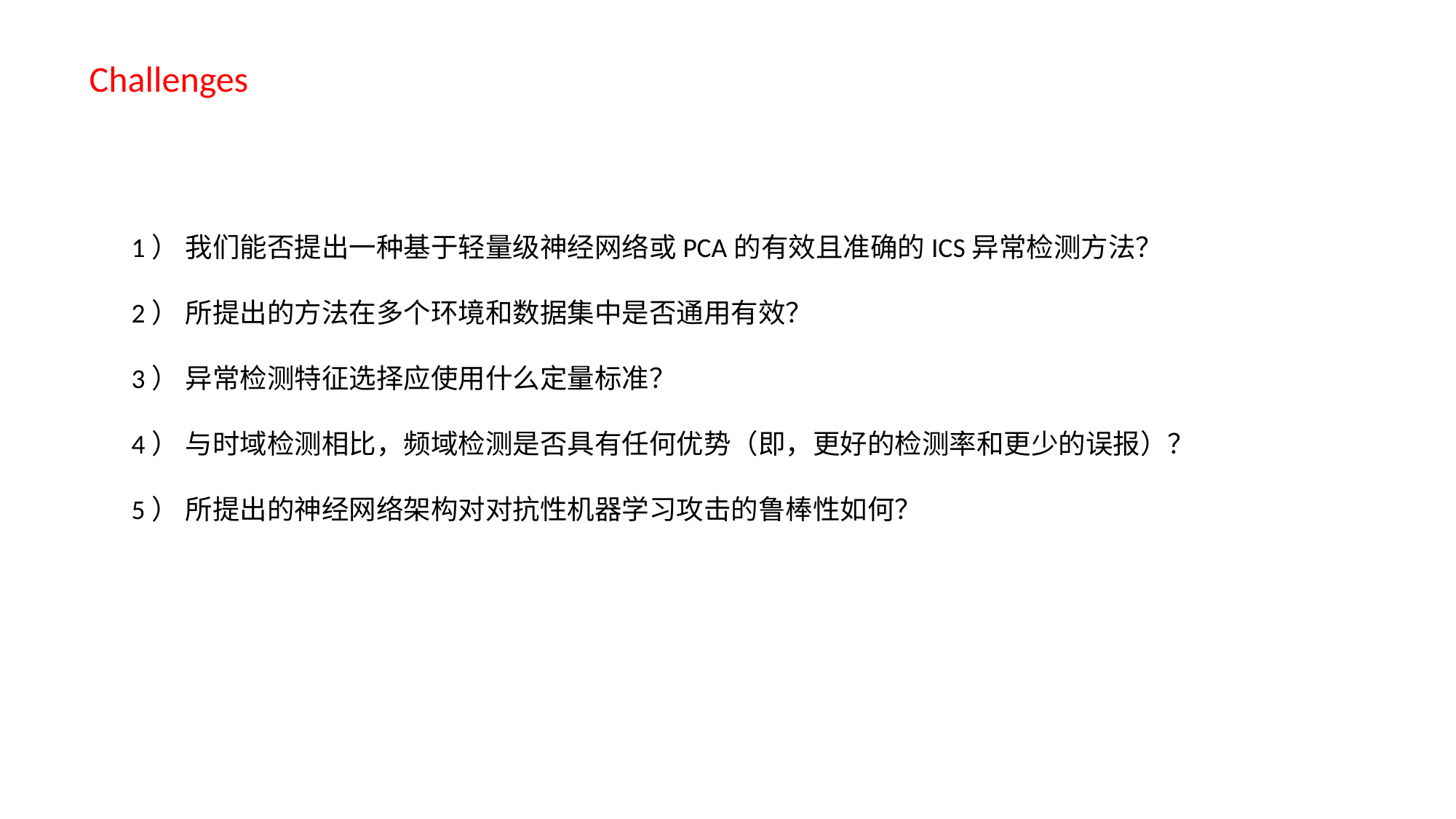

Challenges
1） 我们能否提出一种基于轻量级神经网络或PCA的有效且准确的ICS异常检测方法？

2） 所提出的方法在多个环境和数据集中是否通用有效？

3） 异常检测特征选择应使用什么定量标准？

4） 与时域检测相比，频域检测是否具有任何优势（即，更好的检测率和更少的误报）？

5） 所提出的神经网络架构对对抗性机器学习攻击的鲁棒性如何？